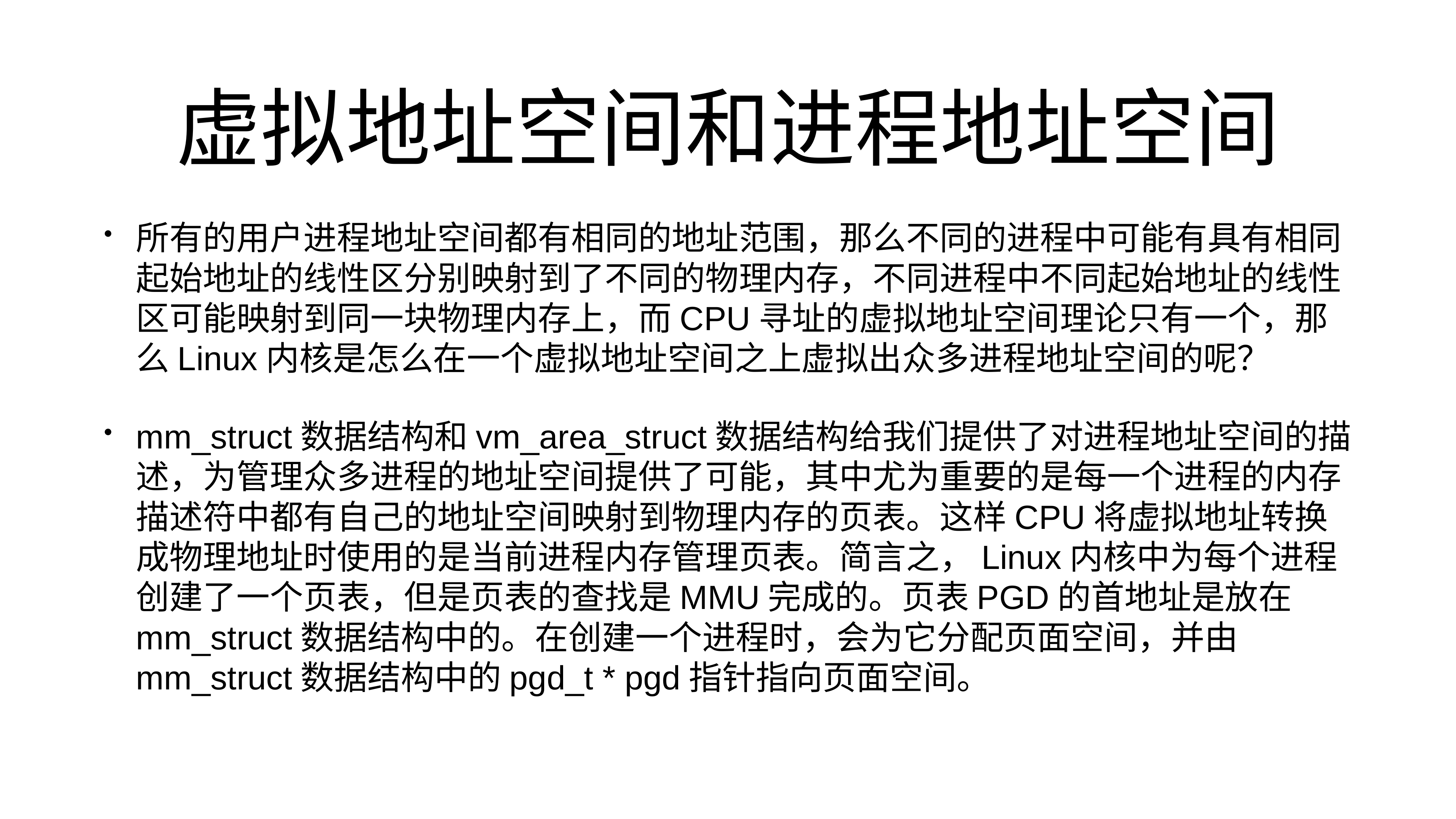

# 虚拟地址空间和进程地址空间
所有的用户进程地址空间都有相同的地址范围，那么不同的进程中可能有具有相同起始地址的线性区分别映射到了不同的物理内存，不同进程中不同起始地址的线性区可能映射到同一块物理内存上，而CPU寻址的虚拟地址空间理论只有一个，那么Linux内核是怎么在一个虚拟地址空间之上虚拟出众多进程地址空间的呢？
mm_struct数据结构和vm_area_struct数据结构给我们提供了对进程地址空间的描述，为管理众多进程的地址空间提供了可能，其中尤为重要的是每一个进程的内存描述符中都有自己的地址空间映射到物理内存的页表。这样CPU将虚拟地址转换成物理地址时使用的是当前进程内存管理页表。简言之，Linux内核中为每个进程创建了一个页表，但是页表的查找是MMU完成的。页表PGD的首地址是放在mm_struct数据结构中的。在创建一个进程时，会为它分配页面空间，并由mm_struct数据结构中的pgd_t * pgd指针指向页面空间。